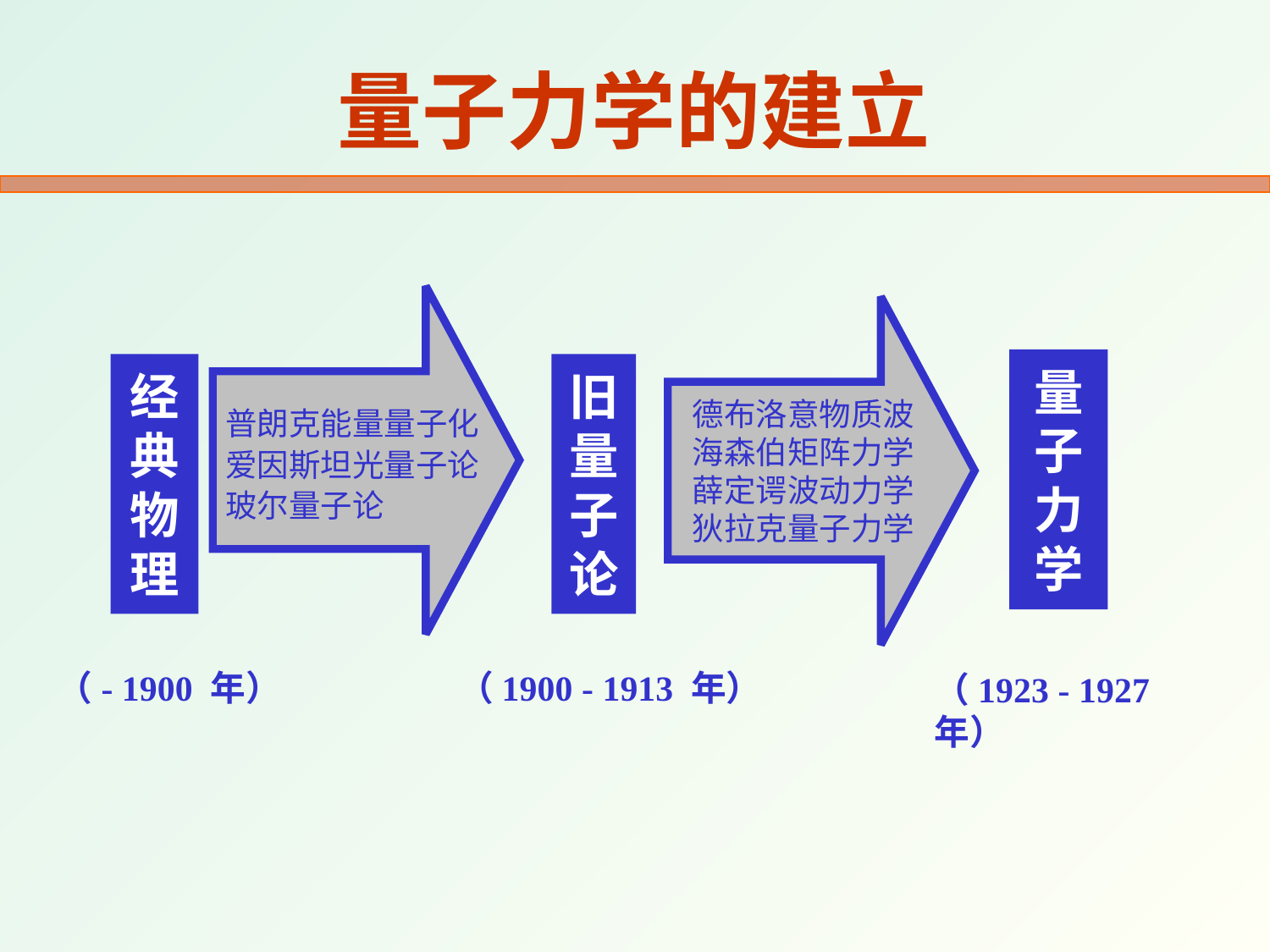

量子力学的建立

普朗克能量量子化
爱因斯坦光量子论
玻尔量子论

德布洛意物质波
海森伯矩阵力学
薛定谔波动力学
狄拉克量子力学
量子力学
（1923 - 1927 年）
经典物理
（- 1900 年）
旧量子论
（1900 - 1913 年）